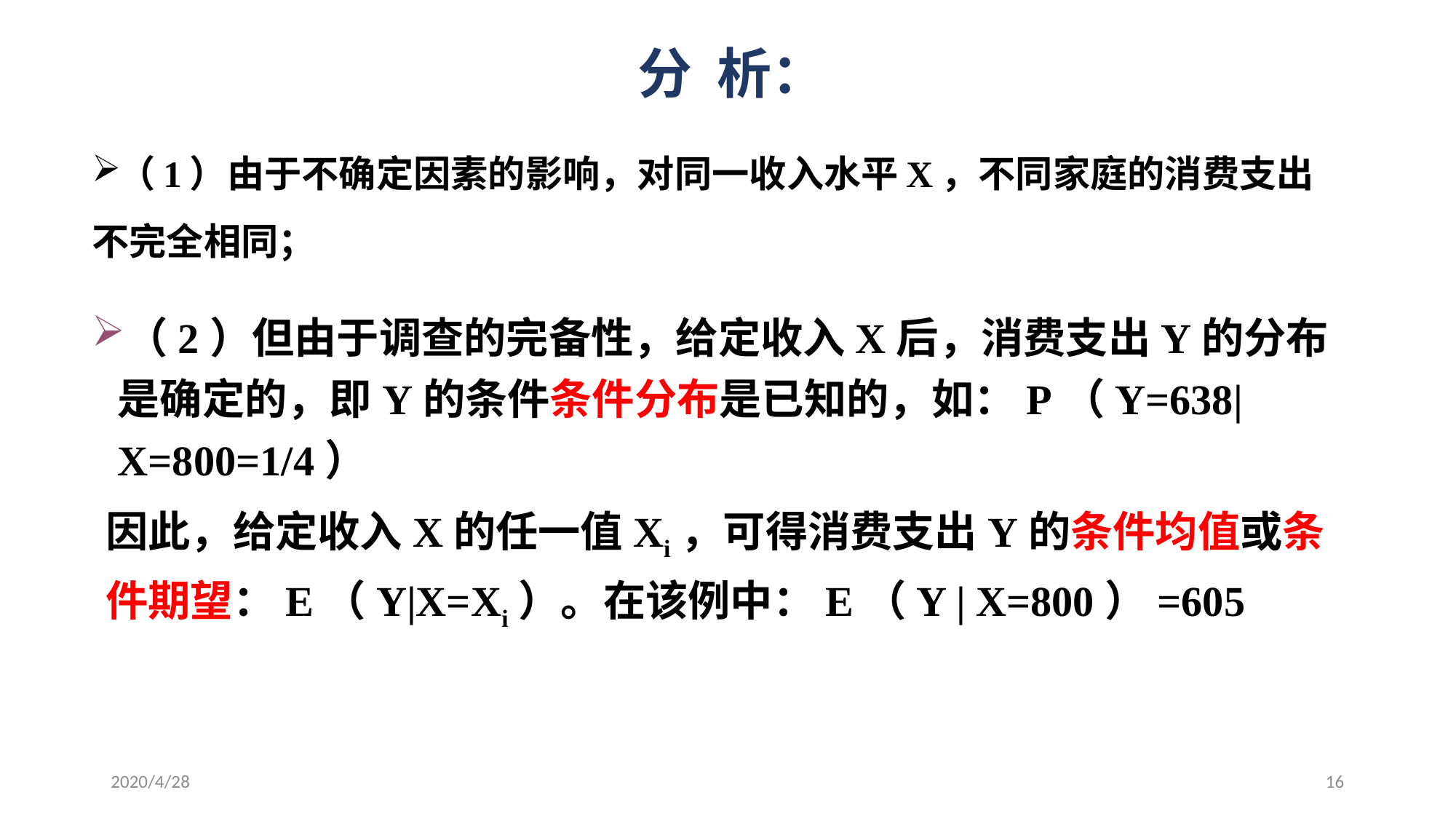

分  析：
（1）由于不确定因素的影响，对同一收入水平X，不同家庭的消费支出不完全相同；
（2）但由于调查的完备性，给定收入X后，消费支出Y的分布是确定的，即Y的条件条件分布是已知的，如：P（Y=638|X=800=1/4）
因此，给定收入X的任一值Xi，可得消费支出Y的条件均值或条件期望：E（Y|X=Xi）。在该例中：E（Y | X=800）=605
2020/4/28
16